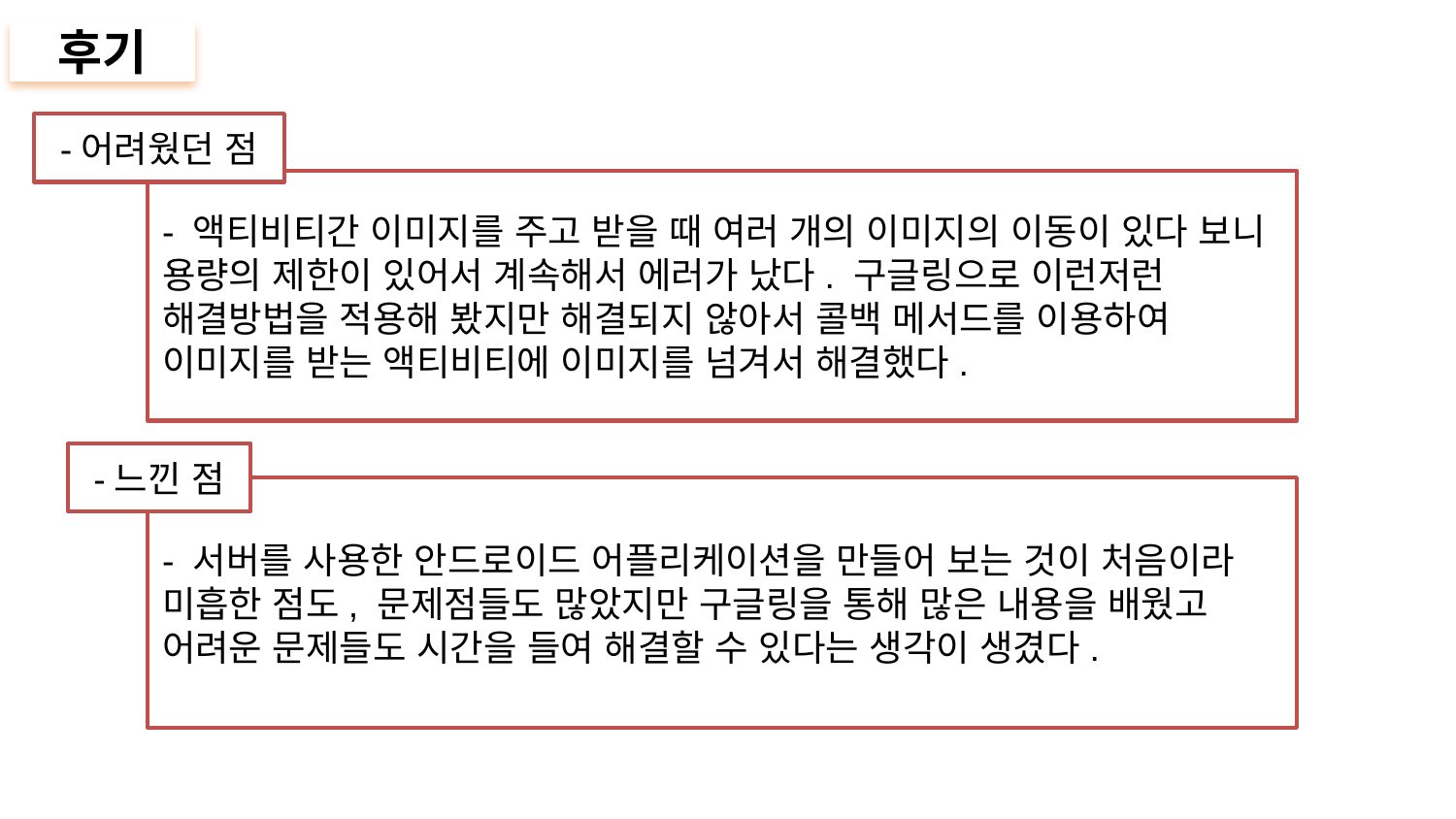

후기
-어려웠던 점
- 액티비티간 이미지를 주고 받을 때 여러 개의 이미지의 이동이 있다 보니 용량의 제한이 있어서 계속해서 에러가 났다. 구글링으로 이런저런 해결방법을 적용해 봤지만 해결되지 않아서 콜백 메서드를 이용하여 이미지를 받는 액티비티에 이미지를 넘겨서 해결했다.
-느낀 점
- 서버를 사용한 안드로이드 어플리케이션을 만들어 보는 것이 처음이라 미흡한 점도, 문제점들도 많았지만 구글링을 통해 많은 내용을 배웠고 어려운 문제들도 시간을 들여 해결할 수 있다는 생각이 생겼다.